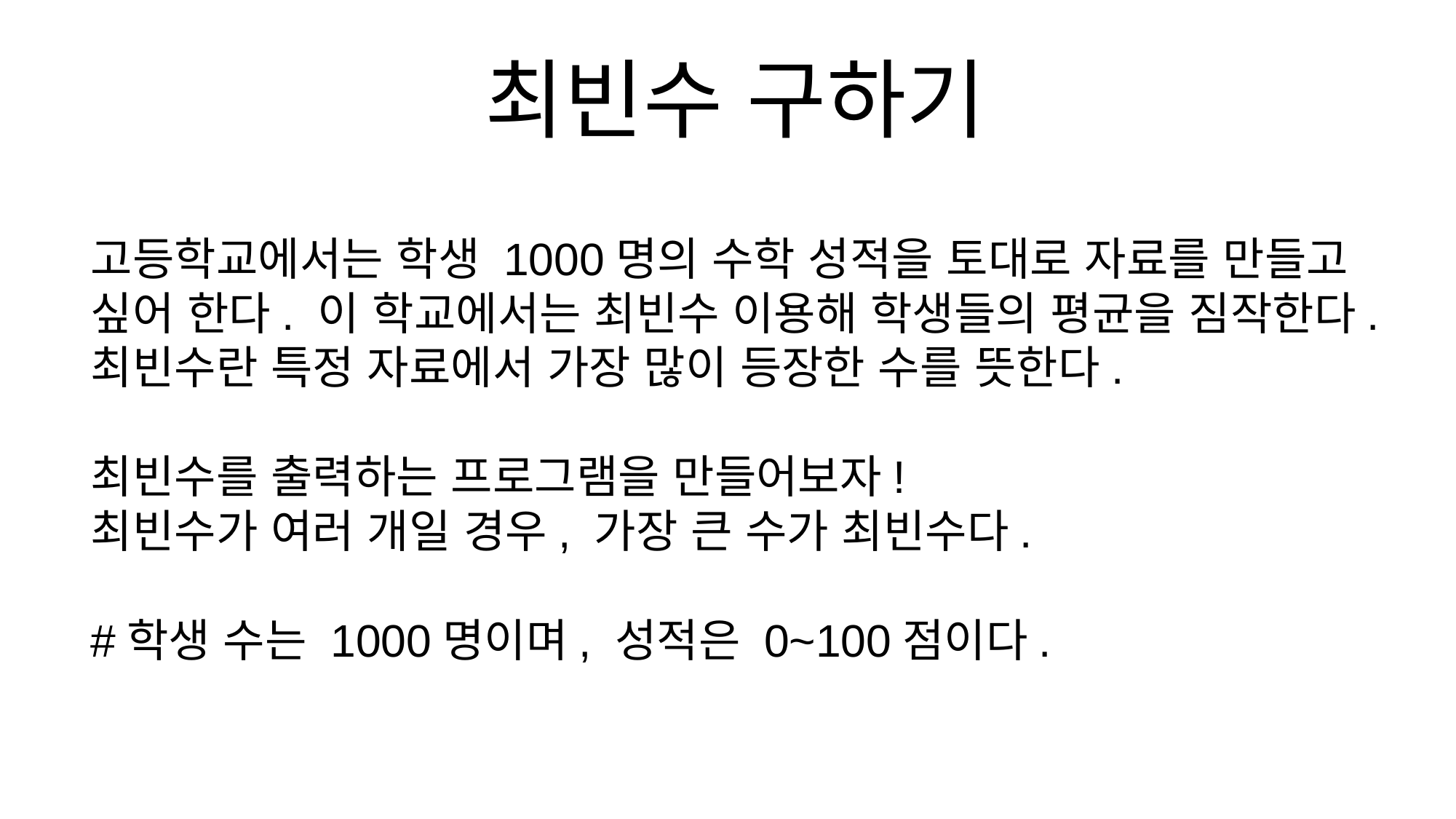

# 최빈수 구하기
고등학교에서는 학생 1000명의 수학 성적을 토대로 자료를 만들고
싶어 한다. 이 학교에서는 최빈수 이용해 학생들의 평균을 짐작한다.
최빈수란 특정 자료에서 가장 많이 등장한 수를 뜻한다.

최빈수를 출력하는 프로그램을 만들어보자!
최빈수가 여러 개일 경우, 가장 큰 수가 최빈수다.

#학생 수는 1000명이며, 성적은 0~100점이다.